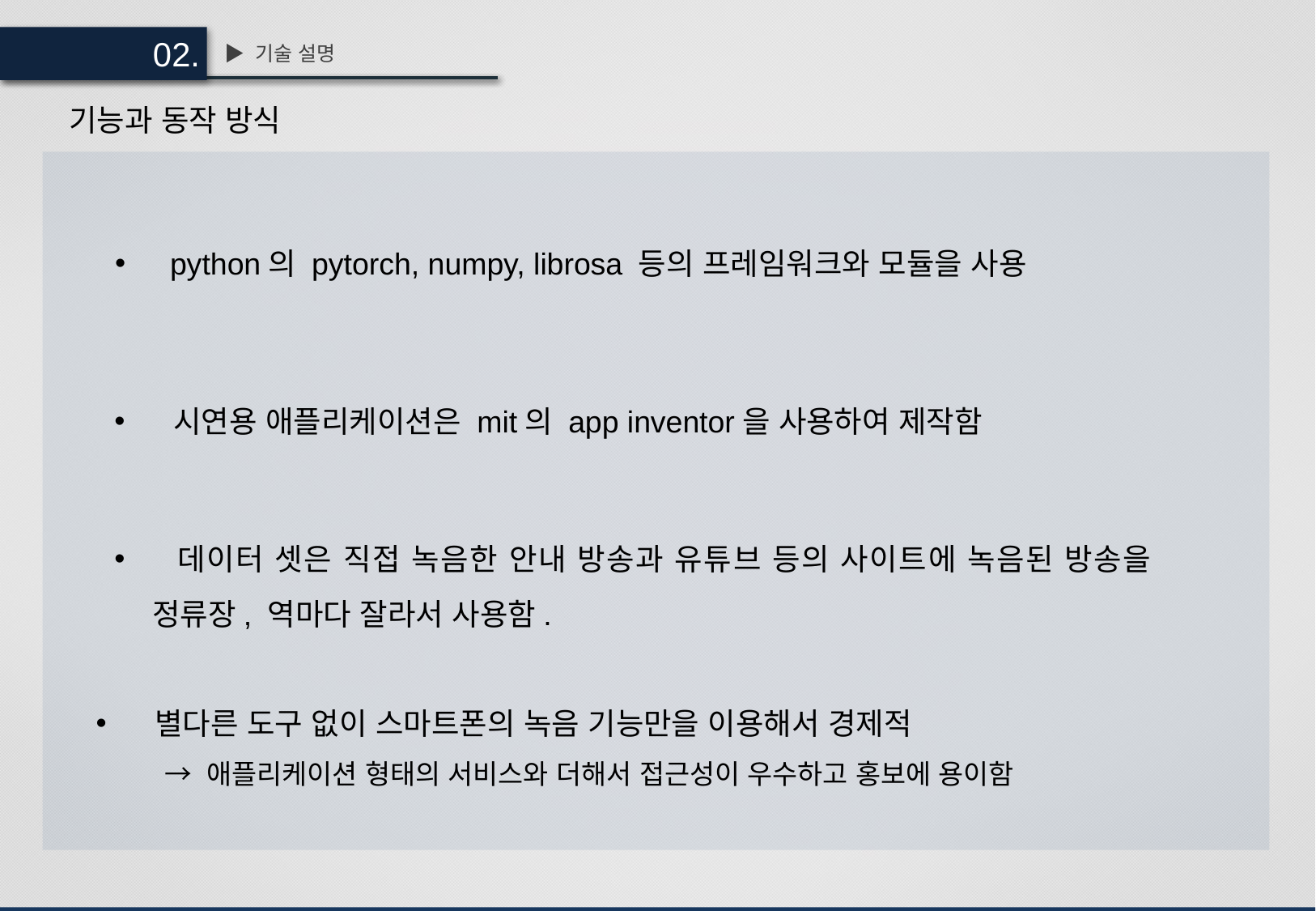

02.

▶ 기술 설명
기능과 동작 방식

  python의 pytorch, numpy, librosa 등의 프레임워크와 모듈을 사용
  시연용 애플리케이션은 mit의 app inventor을 사용하여 제작함
  데이터 셋은 직접 녹음한 안내 방송과 유튜브 등의 사이트에 녹음된 방송을 정류장, 역마다 잘라서 사용함.
  별다른 도구 없이 스마트폰의 녹음 기능만을 이용해서 경제적
         → 애플리케이션 형태의 서비스와 더해서 접근성이 우수하고 홍보에 용이함